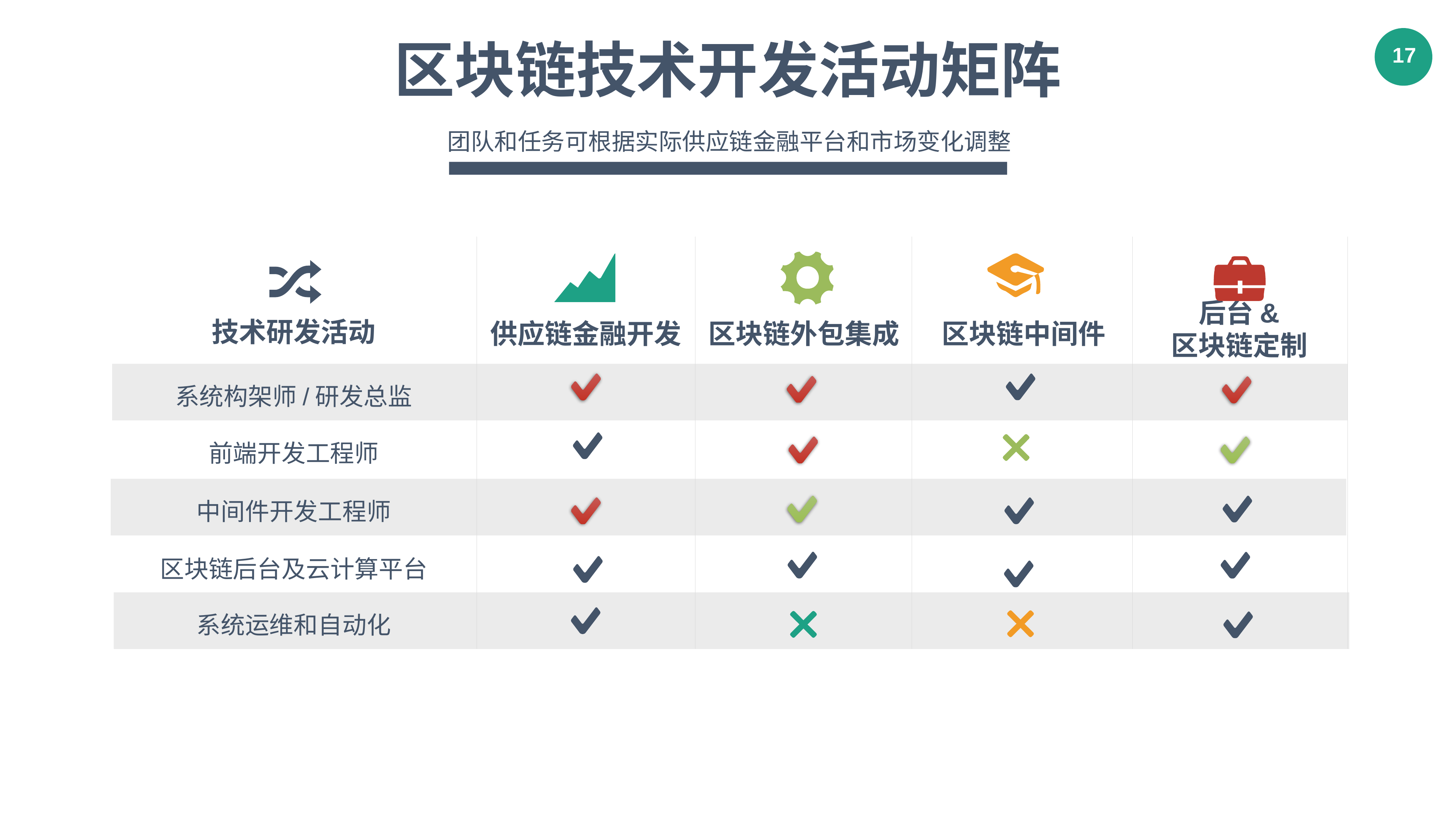

区块链技术开发活动矩阵
团队和任务可根据实际供应链金融平台和市场变化调整

后台&
区块链定制
技术研发活动
供应链金融开发
区块链外包集成
区块链中间件

系统构架师/研发总监

前端开发工程师

中间件开发工程师

区块链后台及云计算平台

系统运维和自动化